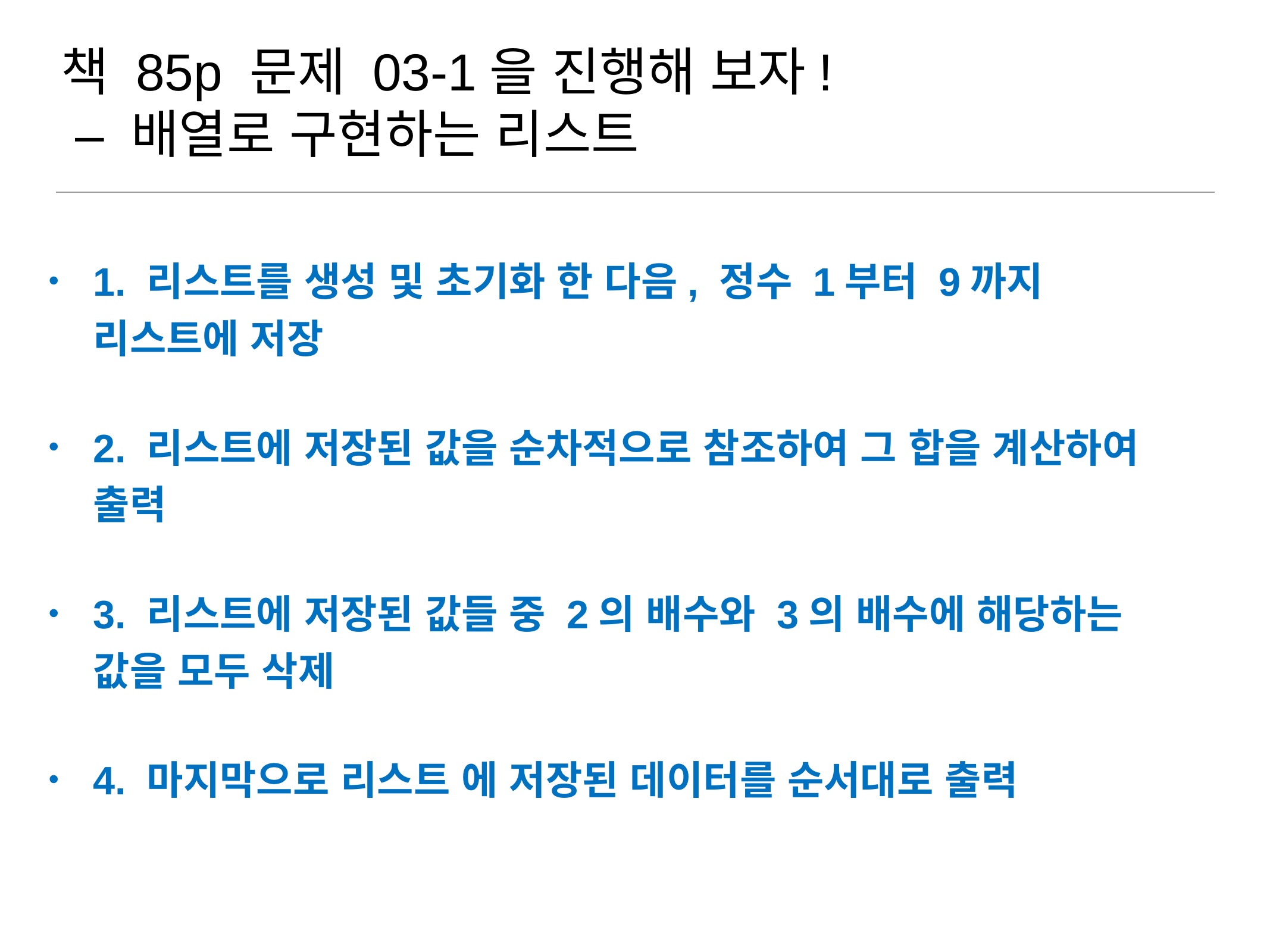

# 책 85p 문제 03-1을 진행해 보자! – 배열로 구현하는 리스트
1. 리스트를 생성 및 초기화 한 다음, 정수 1부터 9까지 리스트에 저장
2. 리스트에 저장된 값을 순차적으로 참조하여 그 합을 계산하여 출력
3. 리스트에 저장된 값들 중 2의 배수와 3의 배수에 해당하는 값을 모두 삭제
4. 마지막으로 리스트 에 저장된 데이터를 순서대로 출력